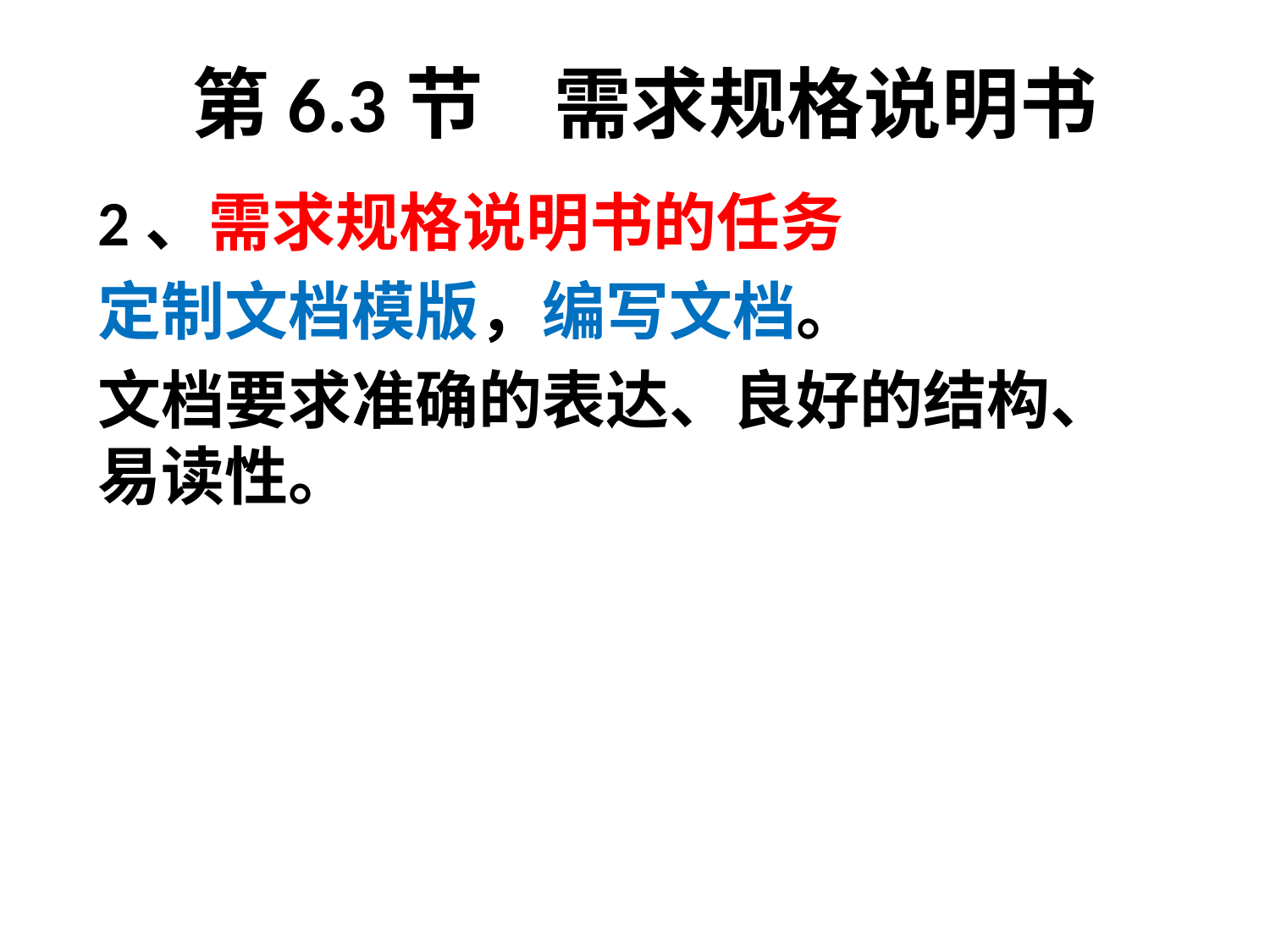

# 第6.3节    需求规格说明书
2、需求规格说明书的任务
定制文档模版，编写文档。
文档要求准确的表达、良好的结构、易读性。